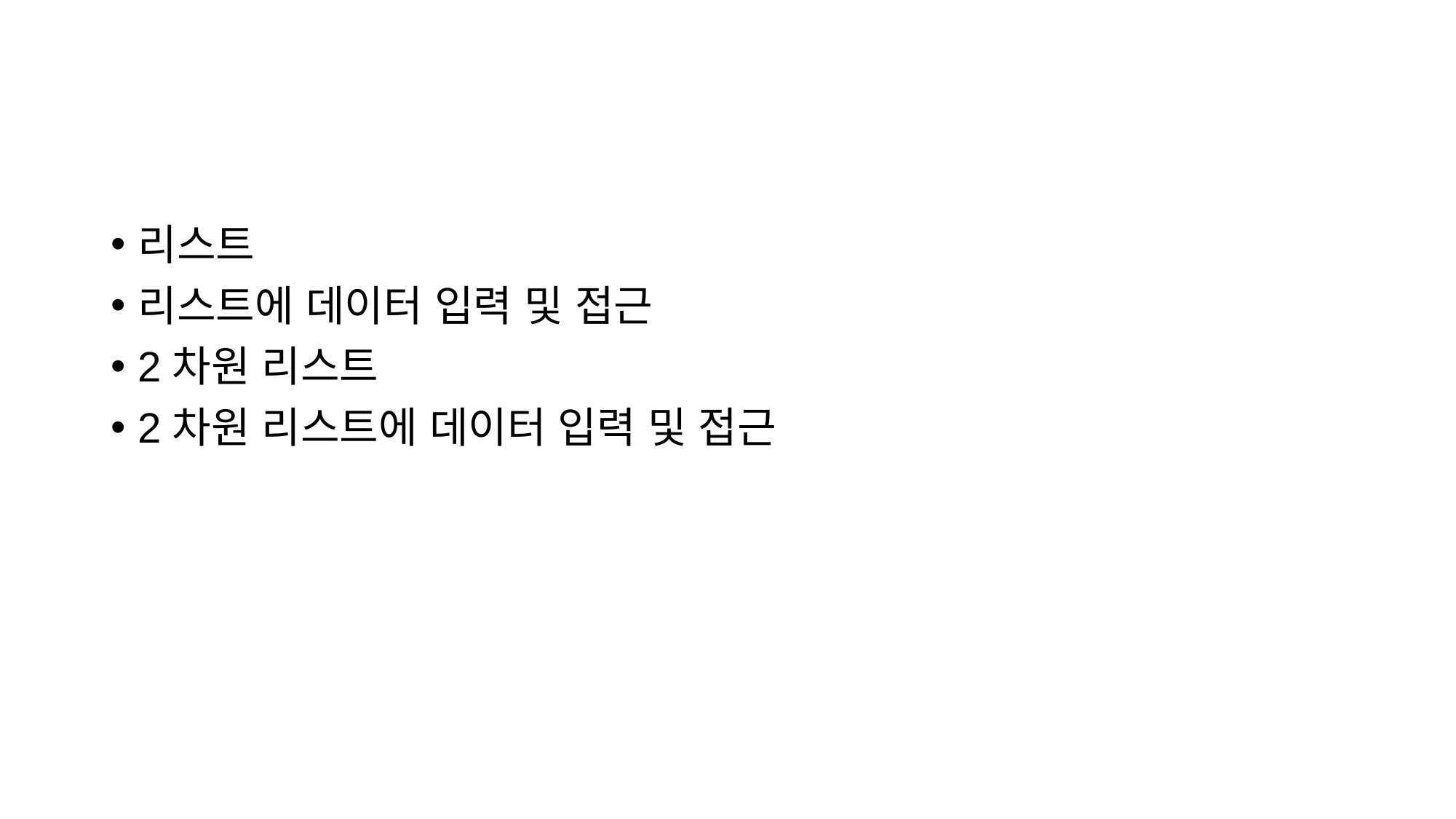

#
리스트
리스트에 데이터 입력 및 접근
2차원 리스트
2차원 리스트에 데이터 입력 및 접근